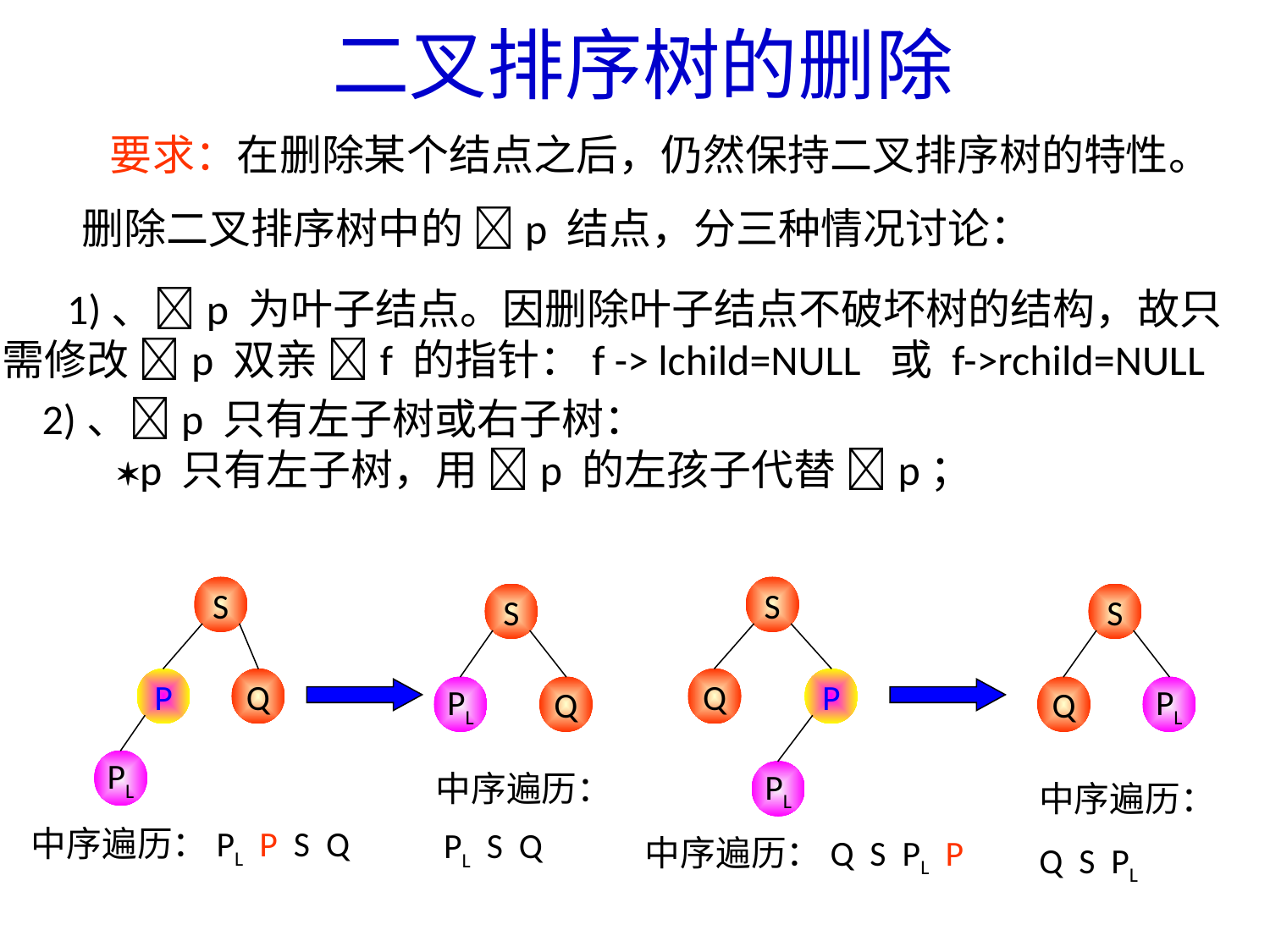

二叉排序树的删除
        要求：在删除某个结点之后，仍然保持二叉排序树的特性。
        删除二叉排序树中的 ∗p 结点，分三种情况讨论：
         1)、∗p 为叶子结点。因删除叶子结点不破坏树的结构，故只
需修改 ∗p 双亲 ∗f 的指针：f -> lchild=NULL  或 f->rchild=NULL
         2)、∗p 只有左子树或右子树：
                 ∗p 只有左子树，用 ∗p 的左孩子代替 ∗p；
S
P
Q
PL
S
Q
P
PL
S
PL
Q
S
Q
PL

中序遍历：
 PL  S  Q
中序遍历：
Q  S  PL
中序遍历：PL  P  S  Q
中序遍历：Q  S  PL  P